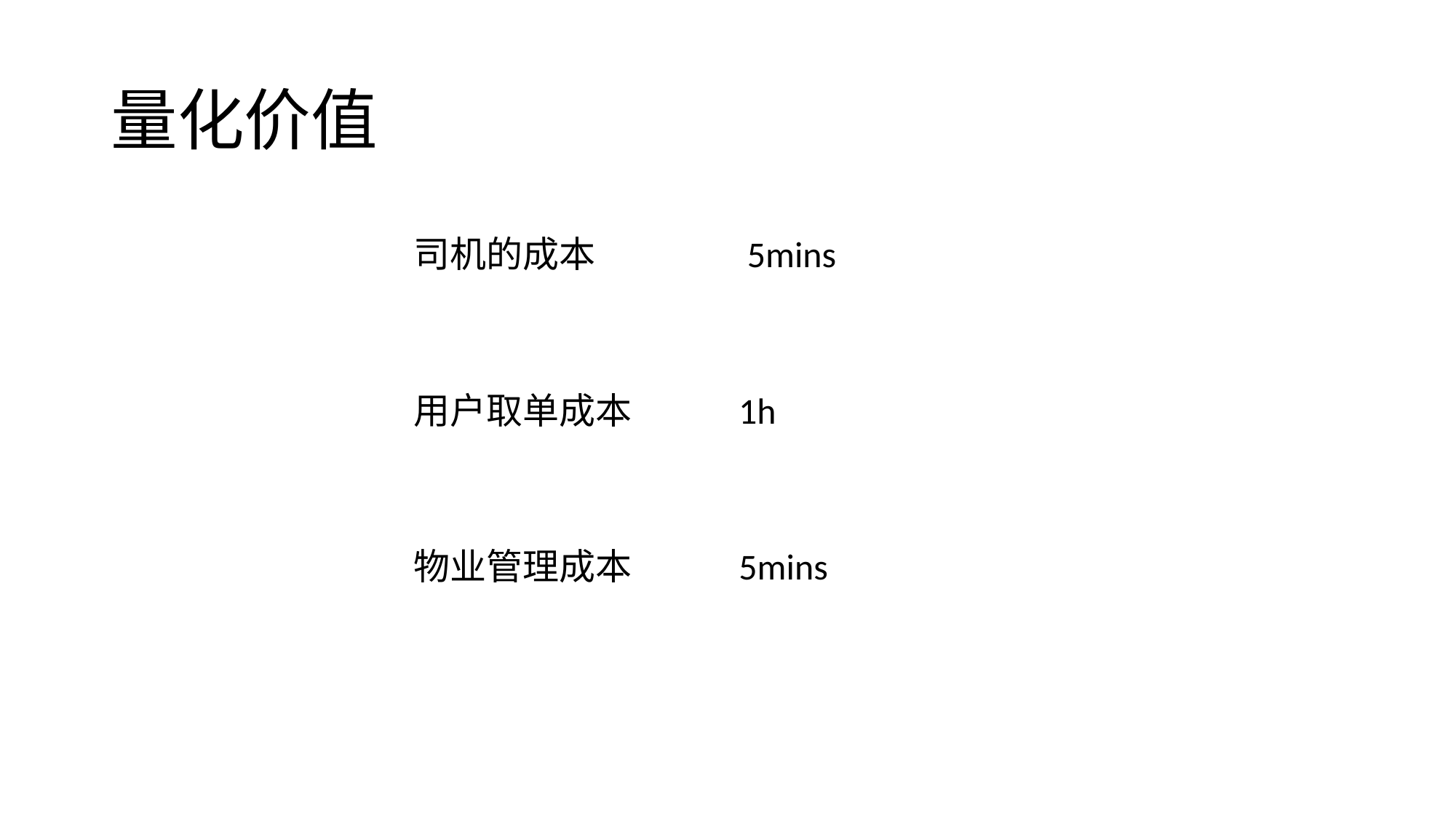

# 量化价值
司机的成本
 5mins
用户取单成本
1h
物业管理成本
5mins